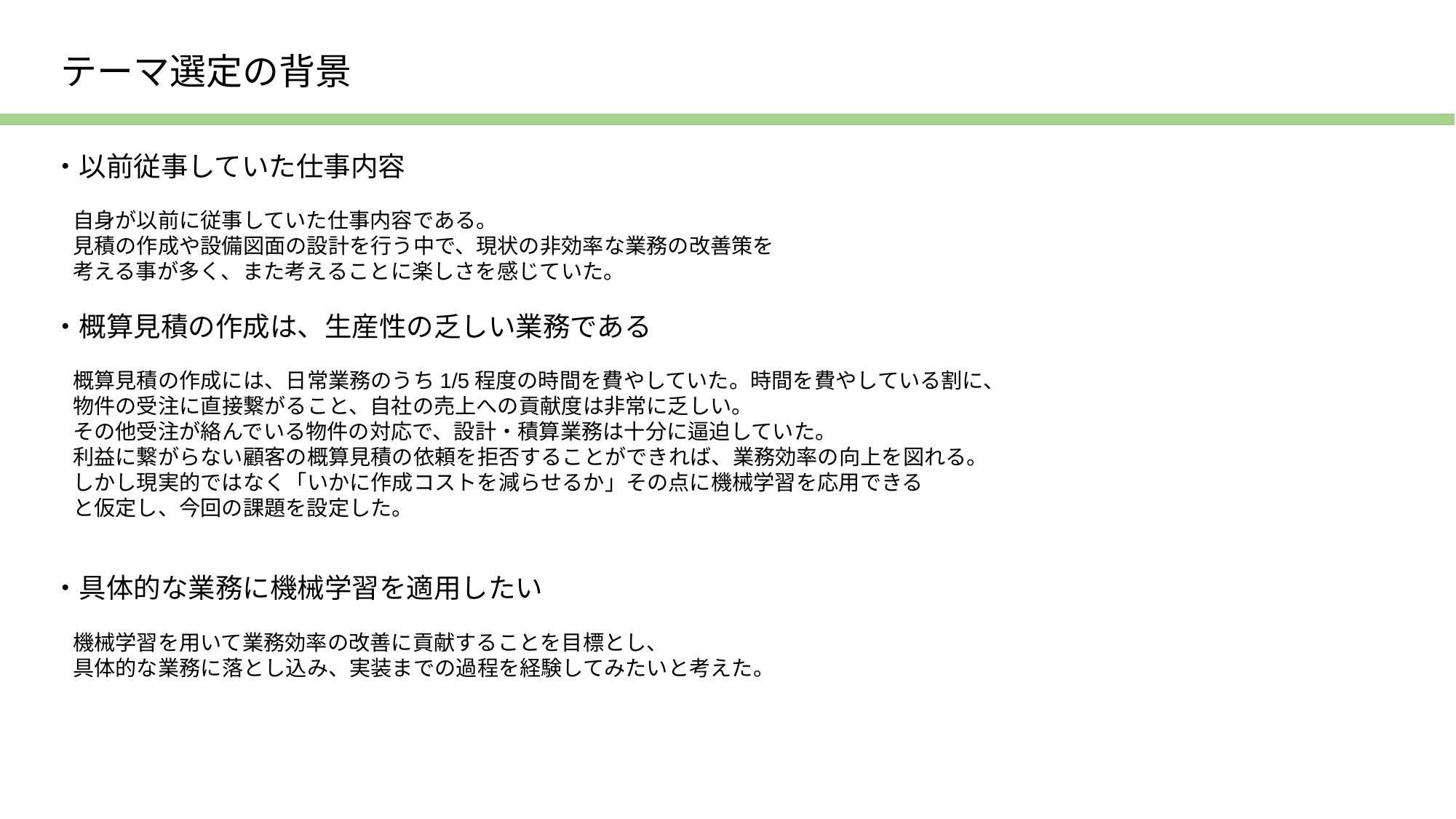

テーマ選定の背景

・以前従事していた仕事内容

　自身が以前に従事していた仕事内容である。
　見積の作成や設備図面の設計を行う中で、現状の非効率な業務の改善策を
　考える事が多く、また考えることに楽しさを感じていた。

・概算見積の作成は、生産性の乏しい業務である

　概算見積の作成には、日常業務のうち1/5程度の時間を費やしていた。時間を費やしている割に、
　物件の受注に直接繋がること、自社の売上への貢献度は非常に乏しい。
　その他受注が絡んでいる物件の対応で、設計・積算業務は十分に逼迫していた。
　利益に繋がらない顧客の概算見積の依頼を拒否することができれば、業務効率の向上を図れる。
　しかし現実的ではなく「いかに作成コストを減らせるか」その点に機械学習を応用できる
　と仮定し、今回の課題を設定した。

・具体的な業務に機械学習を適用したい

　機械学習を用いて業務効率の改善に貢献することを目標とし、
　具体的な業務に落とし込み、実装までの過程を経験してみたいと考えた。